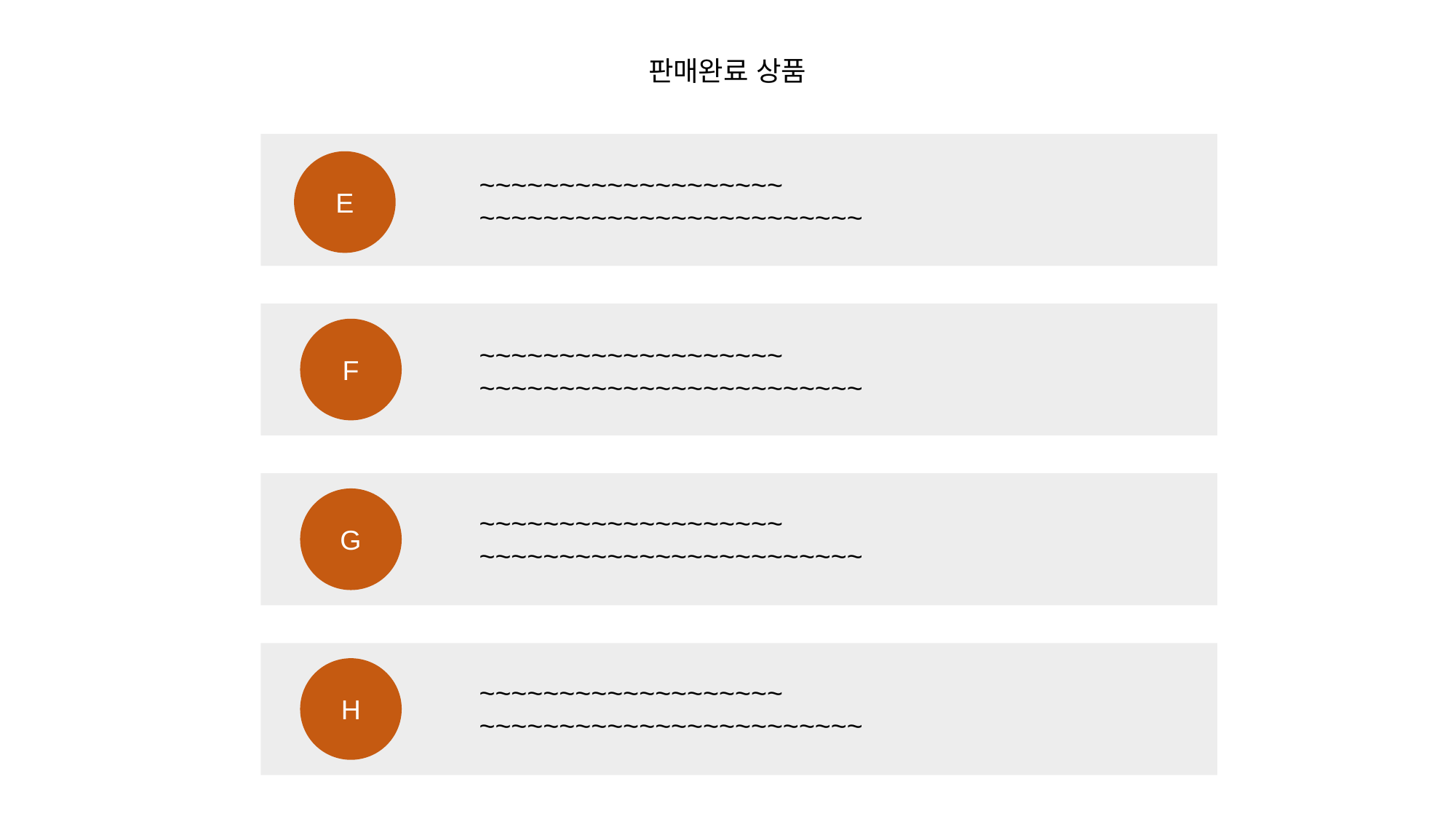

판매완료 상품

E
~~~~~~~~~~~~~~~~~~~
~~~~~~~~~~~~~~~~~~~~~~~~

F
~~~~~~~~~~~~~~~~~~~
~~~~~~~~~~~~~~~~~~~~~~~~

G
~~~~~~~~~~~~~~~~~~~
~~~~~~~~~~~~~~~~~~~~~~~~

H
~~~~~~~~~~~~~~~~~~~
~~~~~~~~~~~~~~~~~~~~~~~~